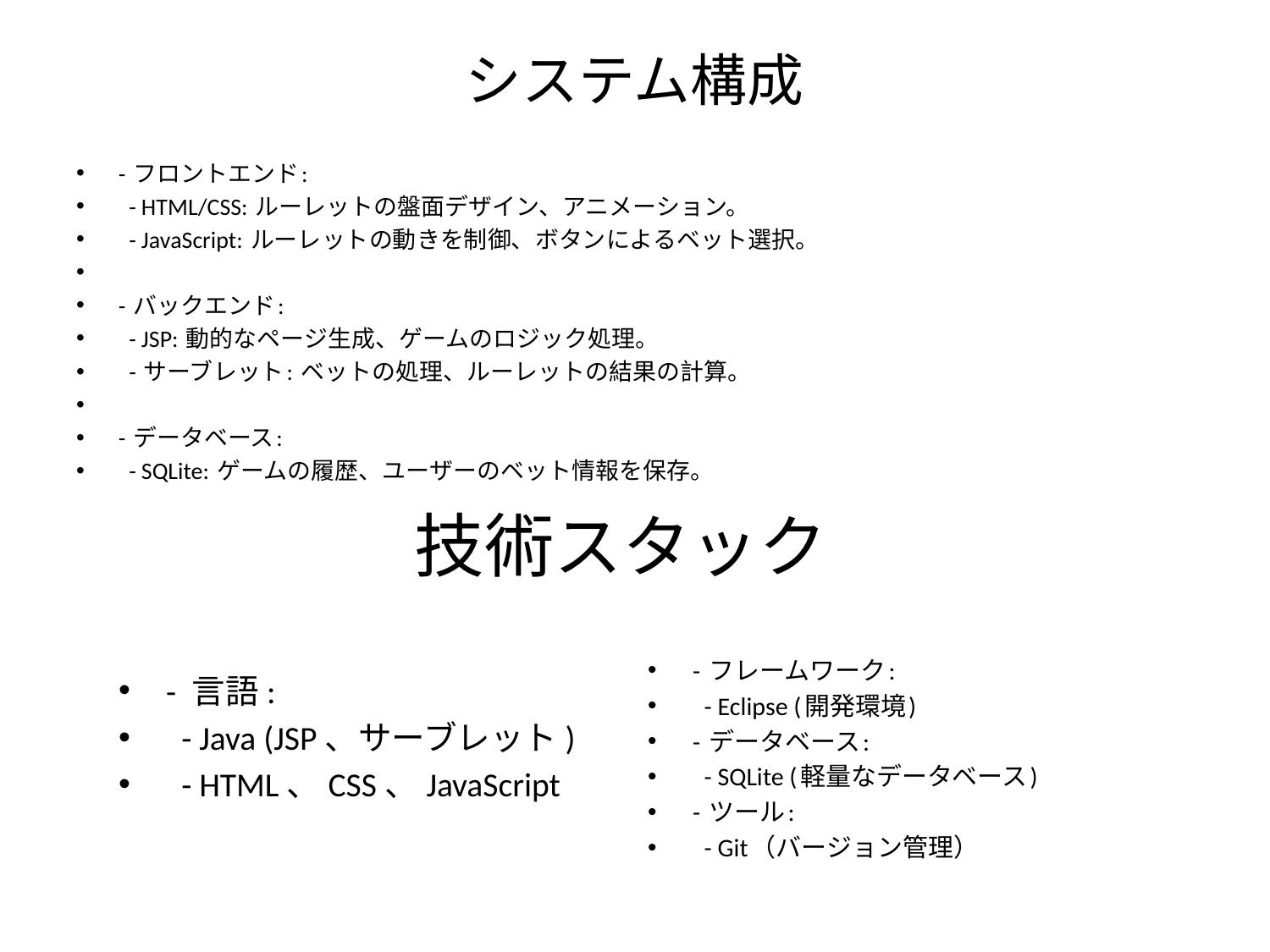

# システム構成

- フロントエンド:
  - HTML/CSS: ルーレットの盤面デザイン、アニメーション。
  - JavaScript: ルーレットの動きを制御、ボタンによるベット選択。

- バックエンド:
  - JSP: 動的なページ生成、ゲームのロジック処理。
  - サーブレット: ベットの処理、ルーレットの結果の計算。

- データベース:
  - SQLite: ゲームの履歴、ユーザーのベット情報を保存。

技術スタック

- 言語:
  - Java (JSP、サーブレット)
  - HTML、CSS、JavaScript

- フレームワーク:
  - Eclipse (開発環境)
- データベース:
  - SQLite (軽量なデータベース)
- ツール:
  - Git（バージョン管理）